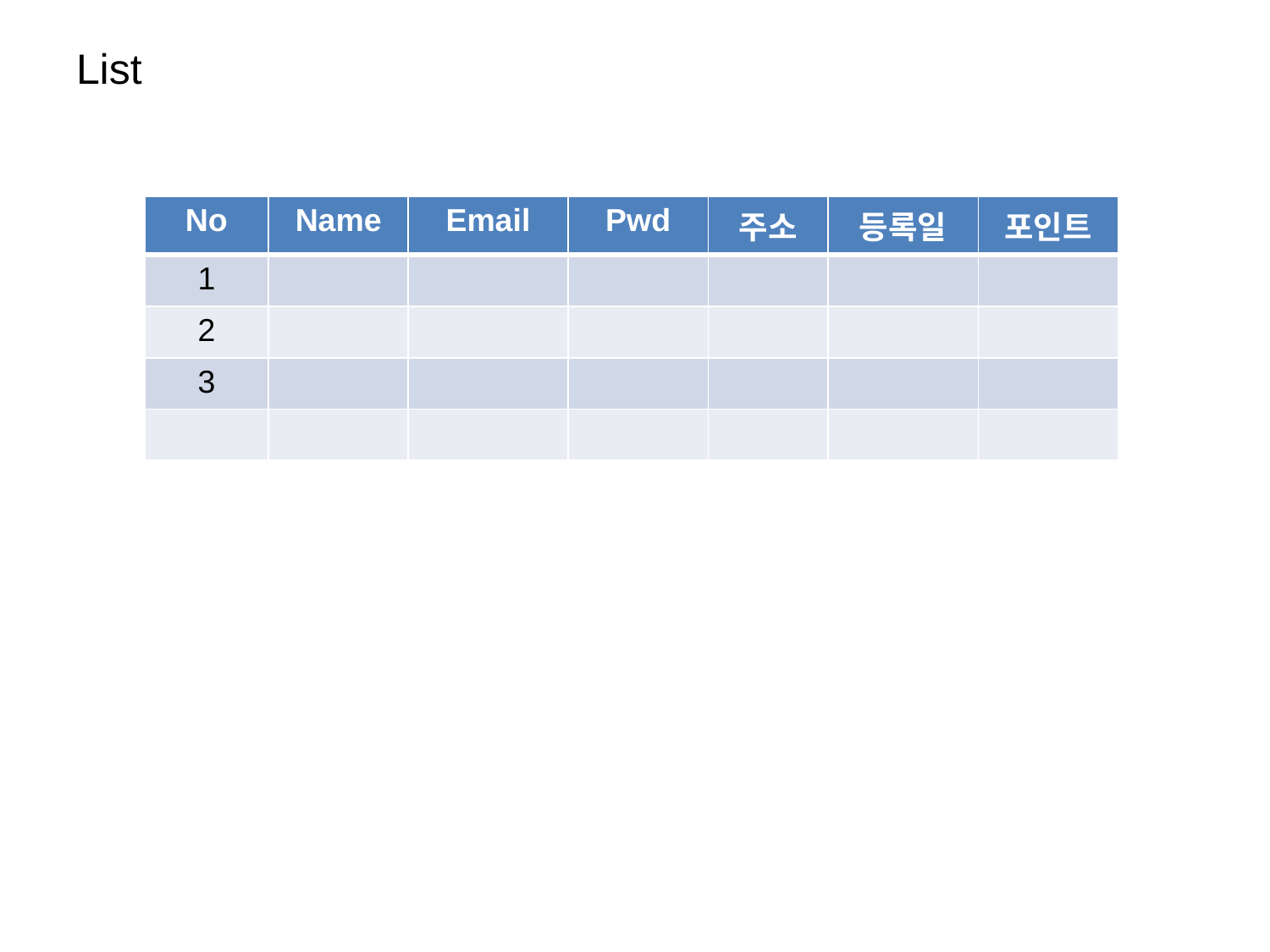

# List
| No | Name | Email | Pwd | 주소 | 등록일 | 포인트 |
| --- | --- | --- | --- | --- | --- | --- |
| 1 |  |  |  |  |  |  |
| 2 |  |  |  |  |  |  |
| 3 |  |  |  |  |  |  |
|  |  |  |  |  |  |  |